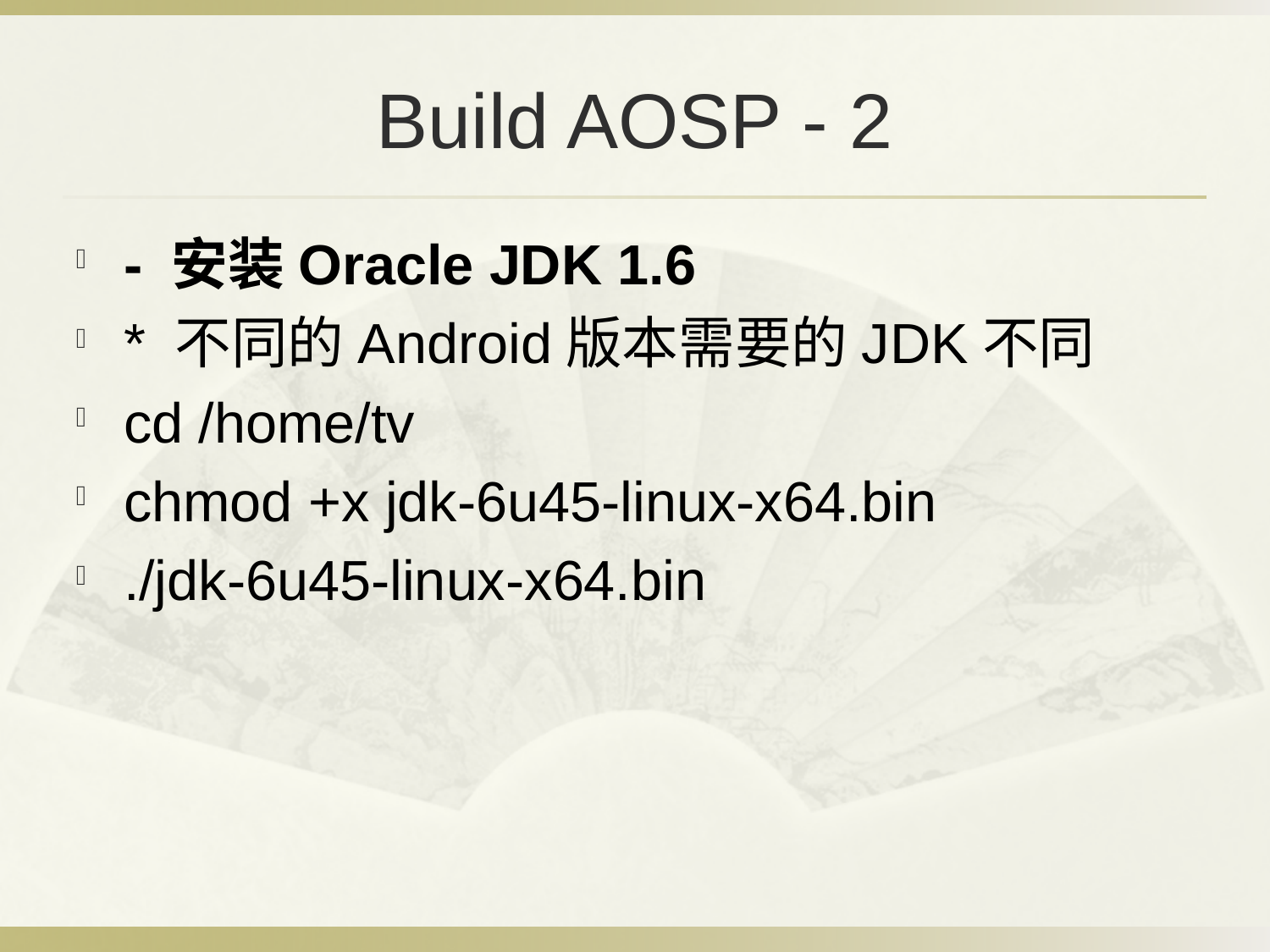

# Build AOSP - 2
- 安装Oracle JDK 1.6
* 不同的Android版本需要的JDK不同
cd /home/tv
chmod +x jdk-6u45-linux-x64.bin
./jdk-6u45-linux-x64.bin